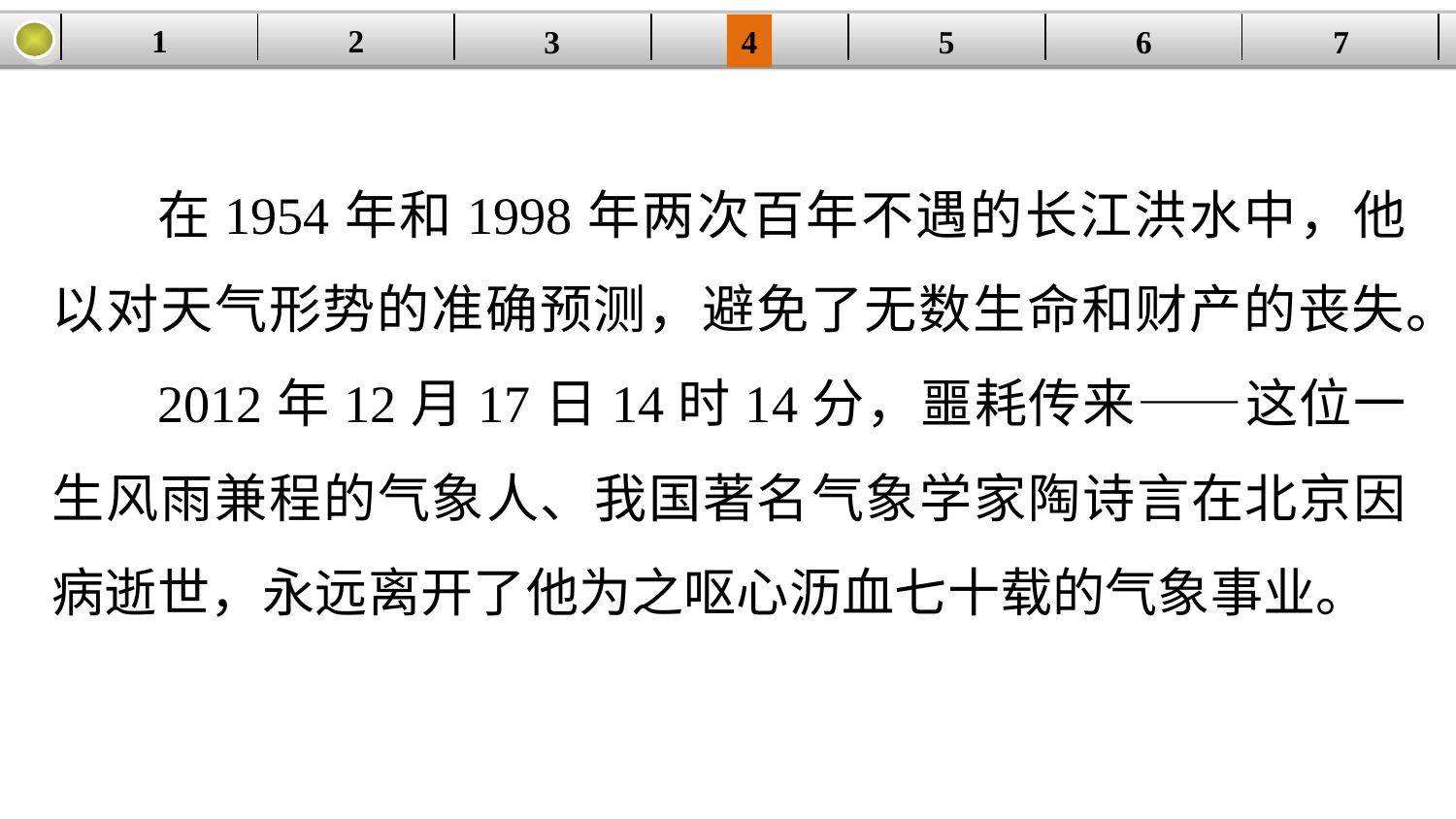

1
2
|  |  |  |  |  |  |  |
| --- | --- | --- | --- | --- | --- | --- |
3
4
5
6
7

在1954年和1998年两次百年不遇的长江洪水中，他以对天气形势的准确预测，避免了无数生命和财产的丧失。
2012年12月17日14时14分，噩耗传来——这位一生风雨兼程的气象人、我国著名气象学家陶诗言在北京因病逝世，永远离开了他为之呕心沥血七十载的气象事业。